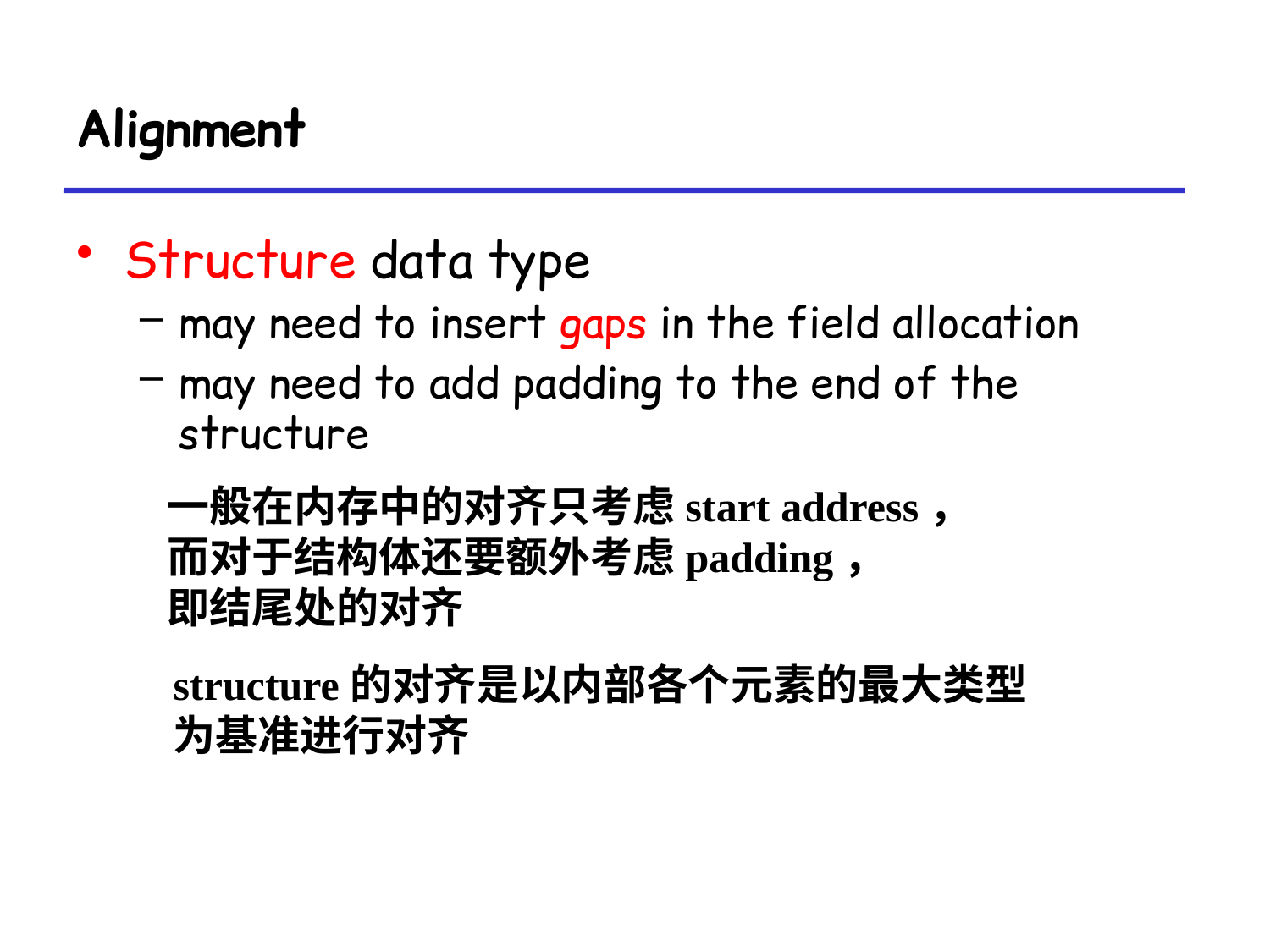

# Alignment
Structure data type
may need to insert gaps in the field allocation
may need to add padding to the end of the structure
一般在内存中的对齐只考虑start address，
而对于结构体还要额外考虑padding，
即结尾处的对齐
structure的对齐是以内部各个元素的最大类型
为基准进行对齐
23